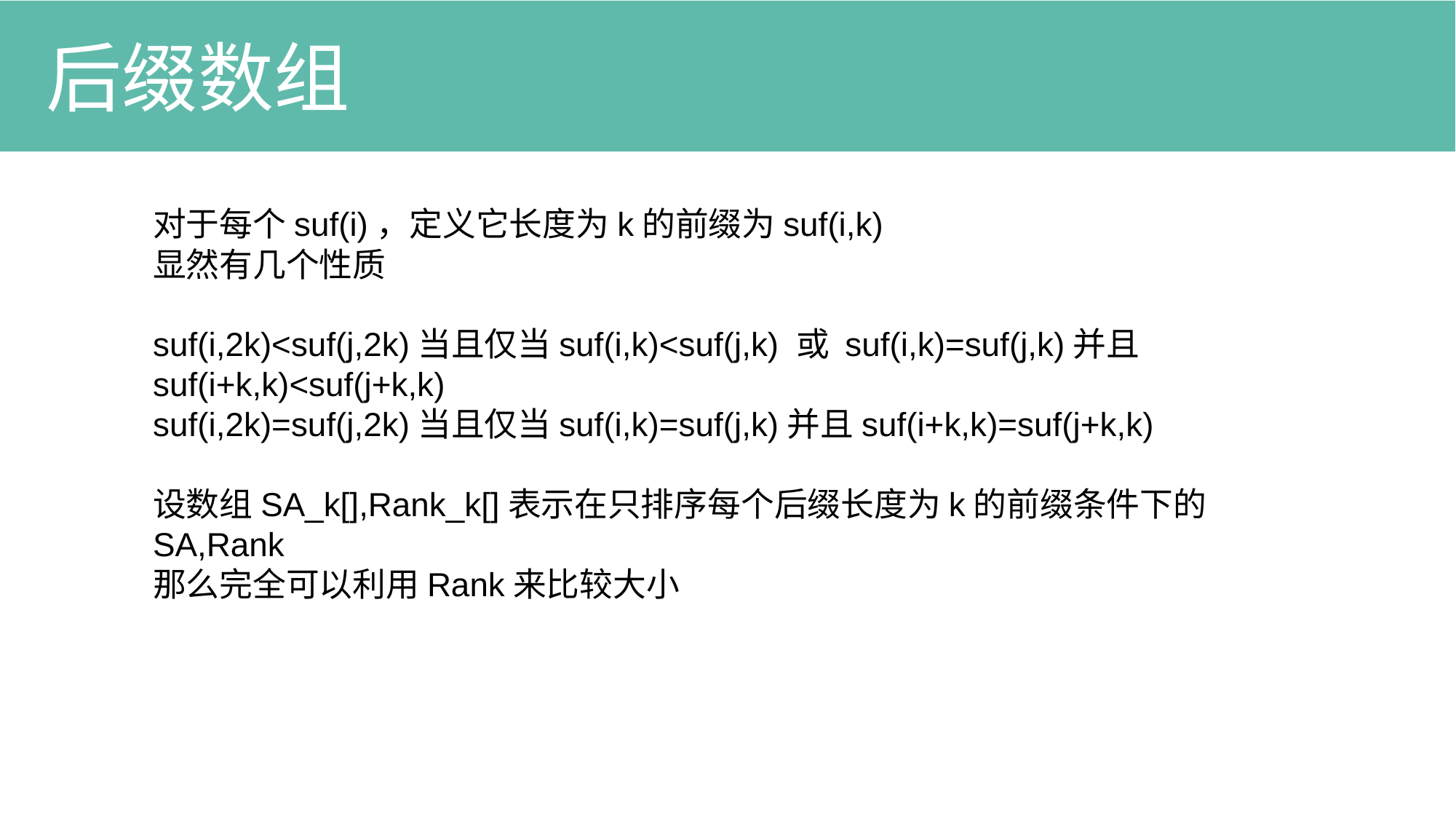

后缀数组
对于每个suf(i)，定义它长度为k的前缀为suf(i,k)
显然有几个性质

suf(i,2k)<suf(j,2k)当且仅当suf(i,k)<suf(j,k) 或 suf(i,k)=suf(j,k)并且suf(i+k,k)<suf(j+k,k)
suf(i,2k)=suf(j,2k)当且仅当suf(i,k)=suf(j,k)并且suf(i+k,k)=suf(j+k,k)

设数组SA_k[],Rank_k[]表示在只排序每个后缀长度为k的前缀条件下的SA,Rank
那么完全可以利用Rank来比较大小